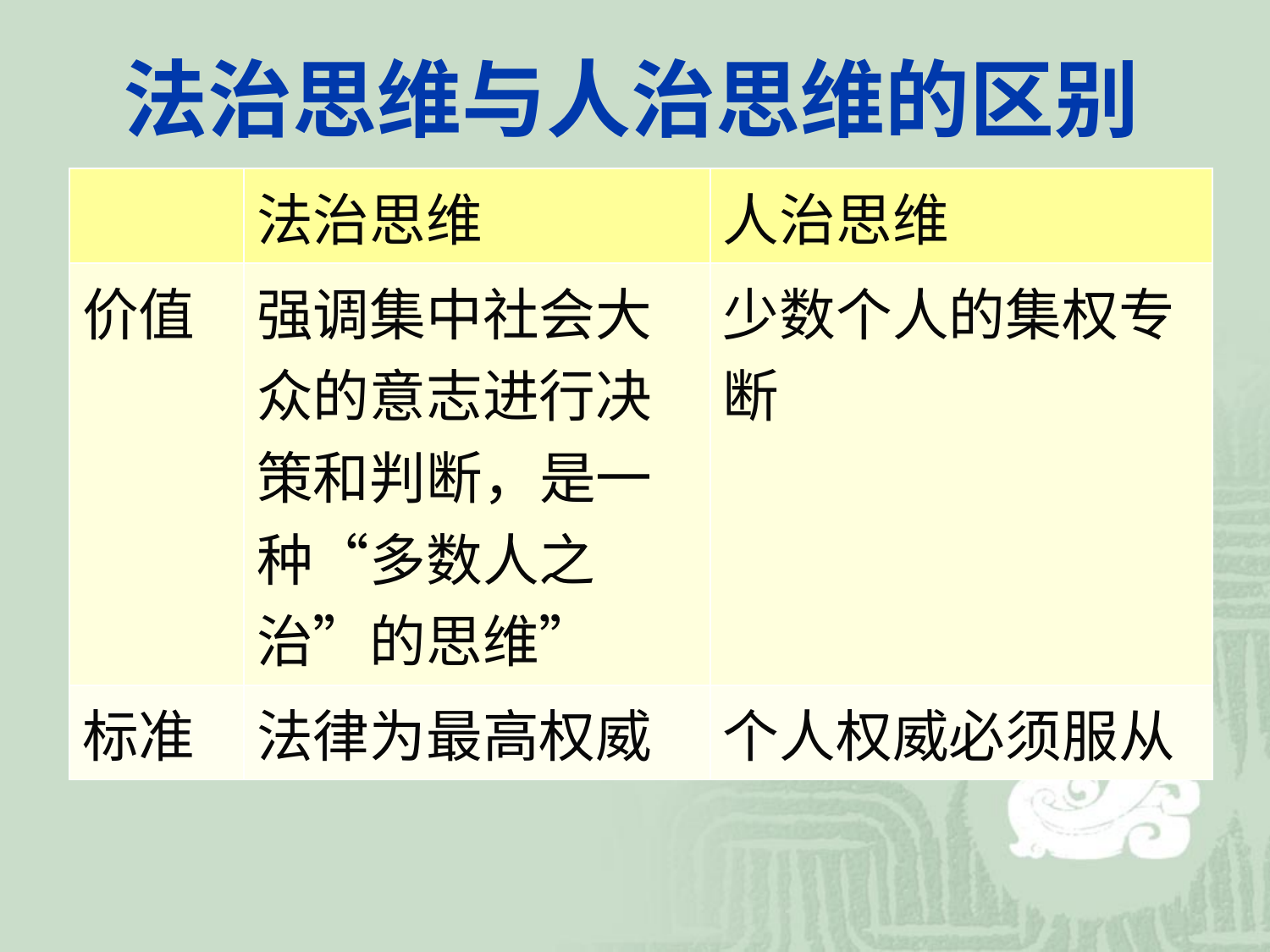

# 法治思维与人治思维的区别
|  | 法治思维 | 人治思维 |
| --- | --- | --- |
| 价值 | 强调集中社会大众的意志进行决策和判断，是一种“多数人之治”的思维” | 少数个人的集权专断 |
| 标准 | 法律为最高权威 | 个人权威必须服从 |